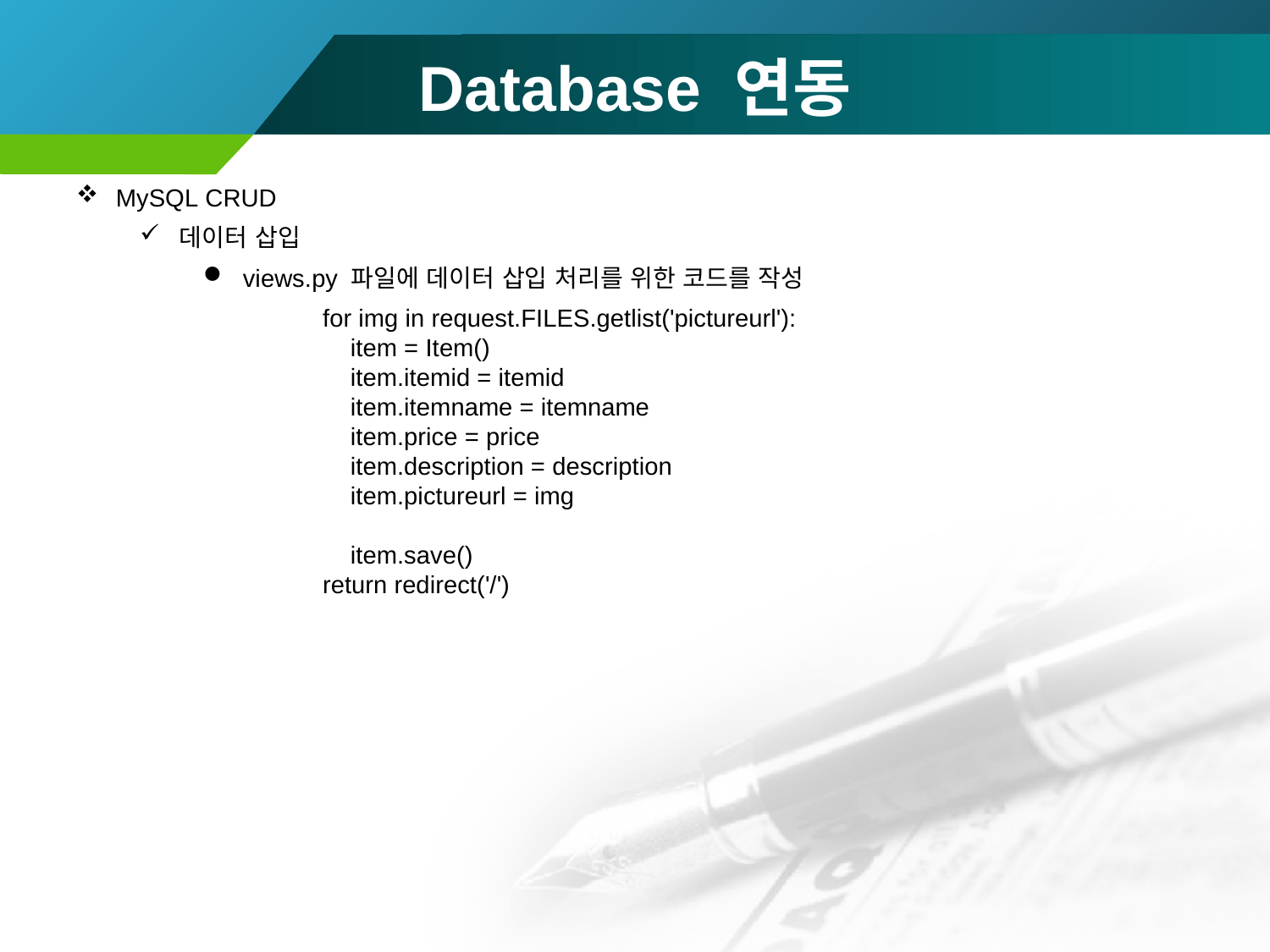

# Database 연동
MySQL CRUD
데이터 삽입
views.py 파일에 데이터 삽입 처리를 위한 코드를 작성
        for img in request.FILES.getlist('pictureurl'):
            item = Item()
            item.itemid = itemid
            item.itemname = itemname
            item.price = price
            item.description = description
            item.pictureurl = img

            item.save()
        return redirect('/')